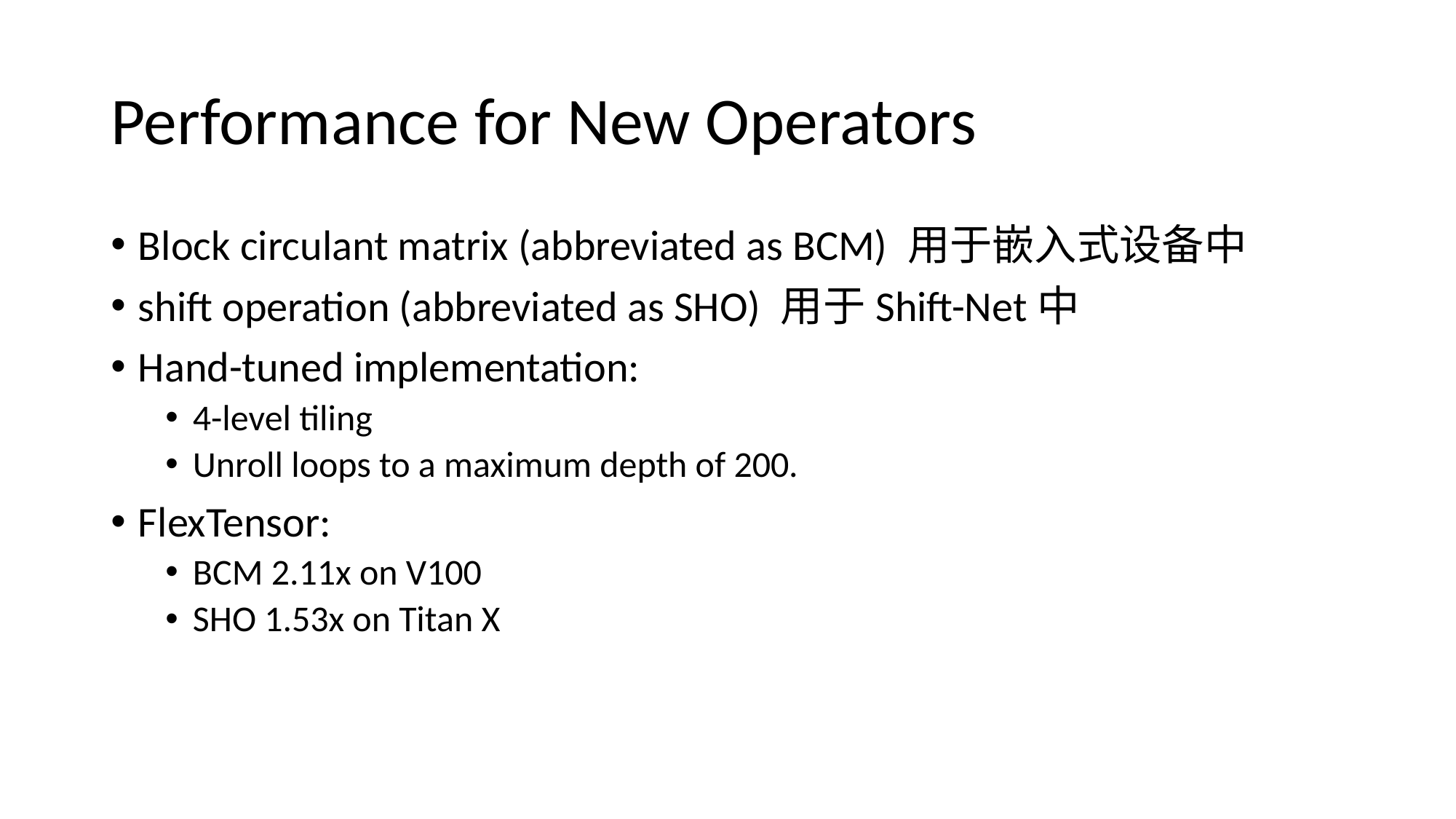

# Performance for New Operators
Block circulant matrix (abbreviated as BCM) 用于嵌入式设备中
shift operation (abbreviated as SHO) 用于Shift-Net中
Hand-tuned implementation:
4-level tiling
Unroll loops to a maximum depth of 200.
FlexTensor:
BCM 2.11x on V100
SHO 1.53x on Titan X